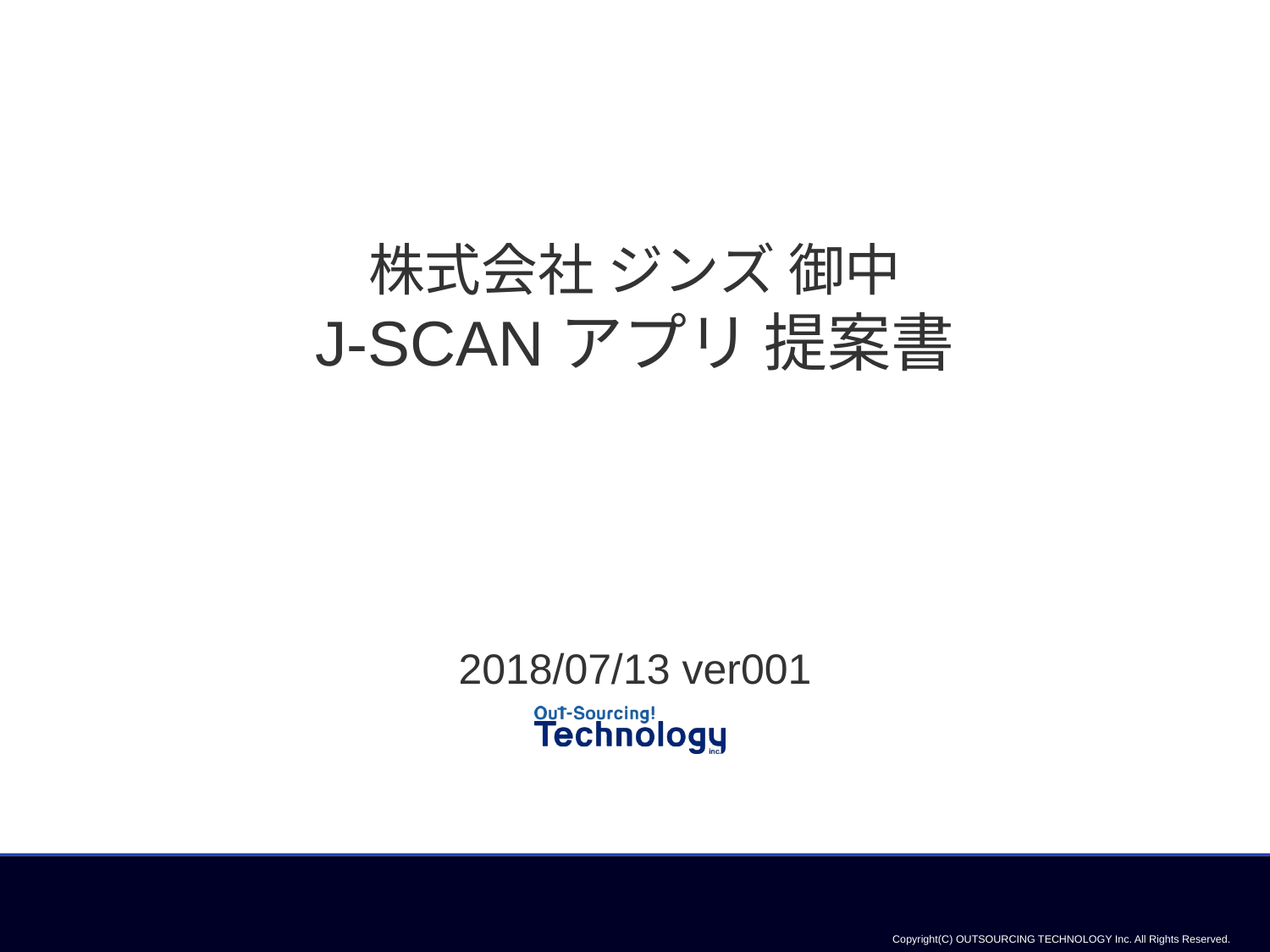

# 株式会社 ジンズ 御中 J-SCANアプリ 提案書
2018/07/13 ver001